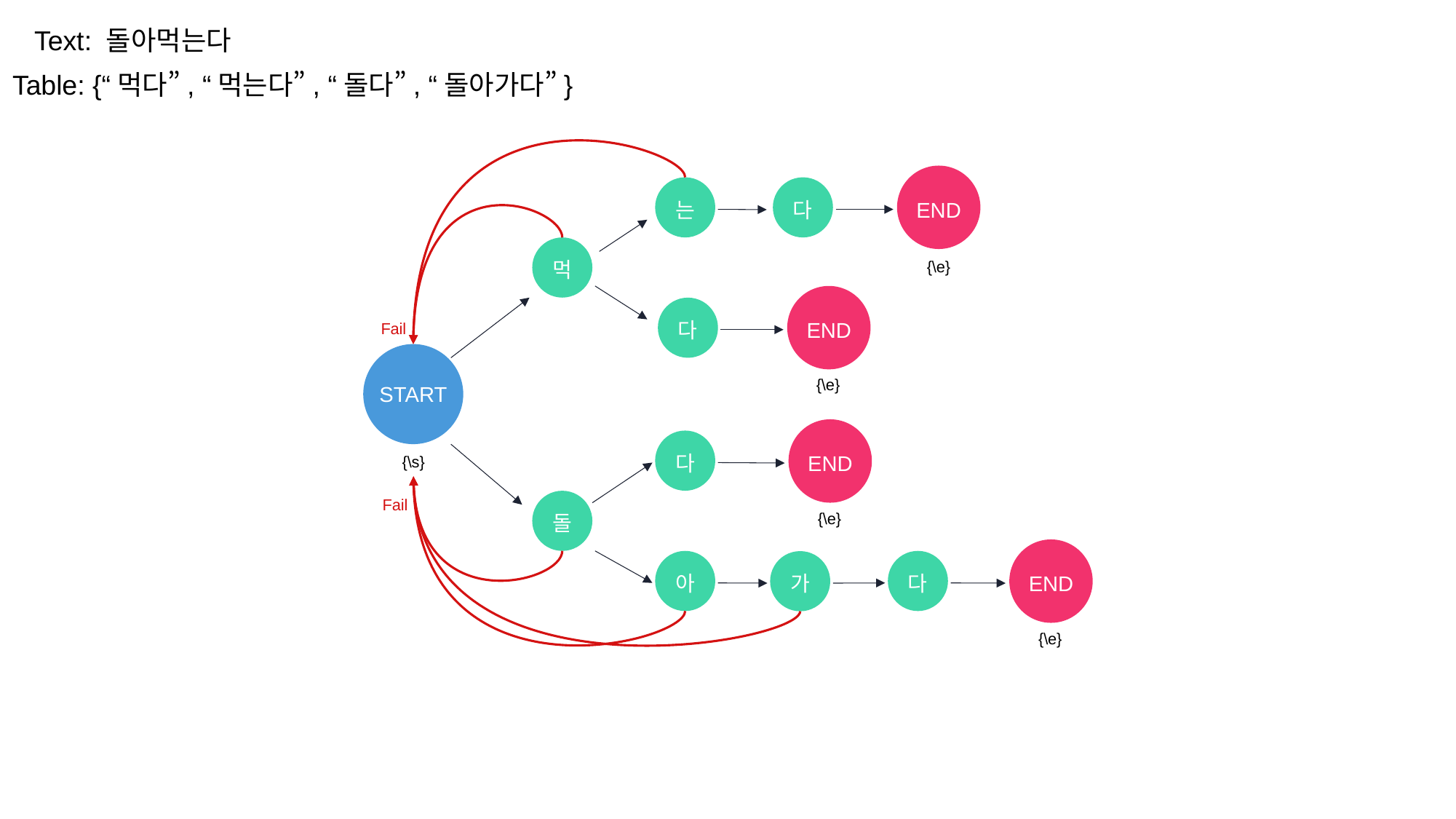

Text: 돌아먹는다
Table: {“먹다”, “먹는다”, “돌다”, “돌아가다”}

END

는

다

먹
{\e}

END

다

START
{\e}

END

다
{\s}

돌
{\e}

END

아

다

가
{\e}
Fail
Fail